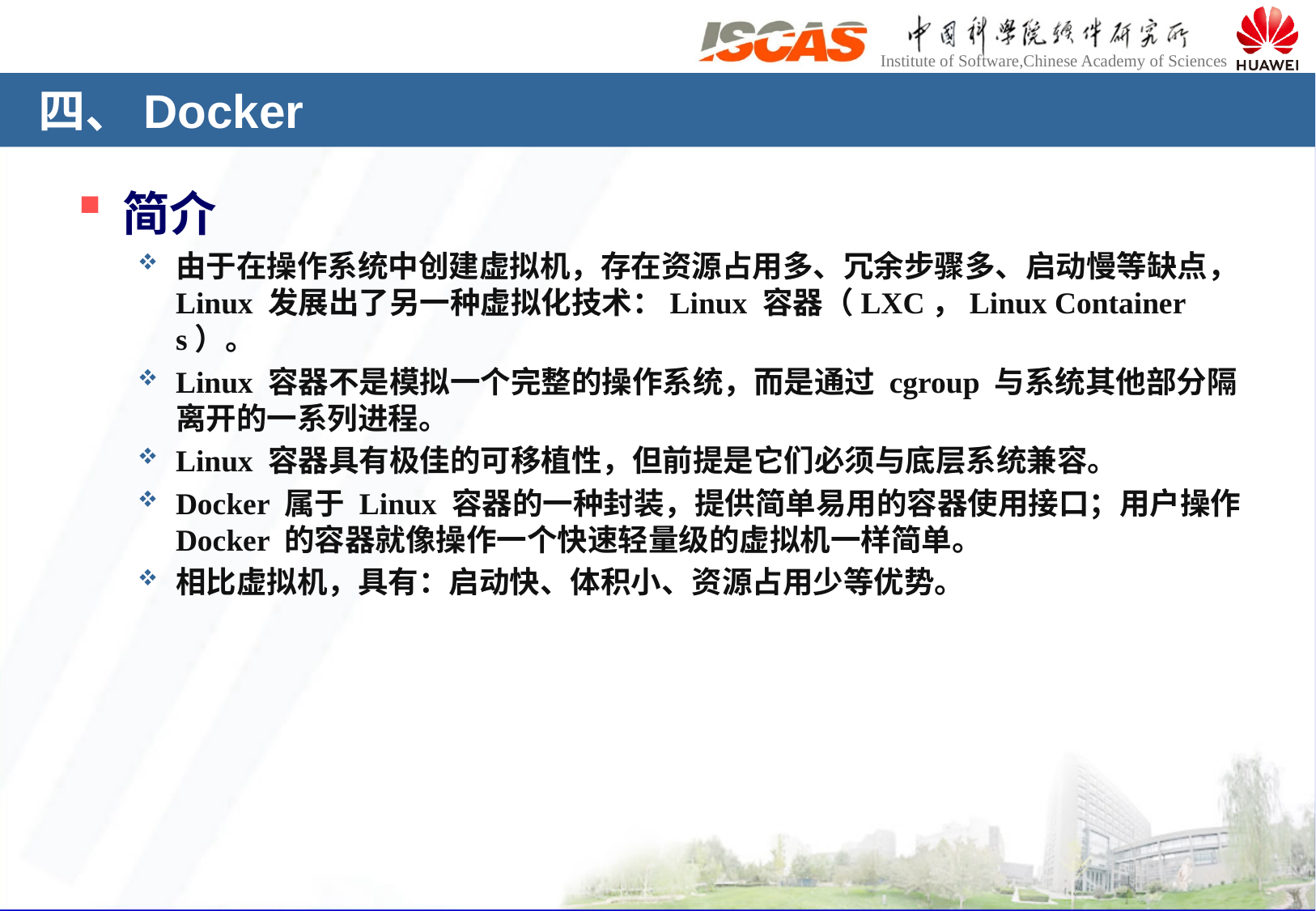

# 四、Docker
简介
由于在操作系统中创建虚拟机，存在资源占用多、冗余步骤多、启动慢等缺点，Linux 发展出了另一种虚拟化技术：Linux 容器（LXC，Linux Containers）。
Linux 容器不是模拟一个完整的操作系统，而是通过 cgroup 与系统其他部分隔离开的一系列进程。
Linux 容器具有极佳的可移植性，但前提是它们必须与底层系统兼容。
Docker 属于 Linux 容器的一种封装，提供简单易用的容器使用接口；用户操作 Docker 的容器就像操作一个快速轻量级的虚拟机一样简单。
相比虚拟机，具有：启动快、体积小、资源占用少等优势。